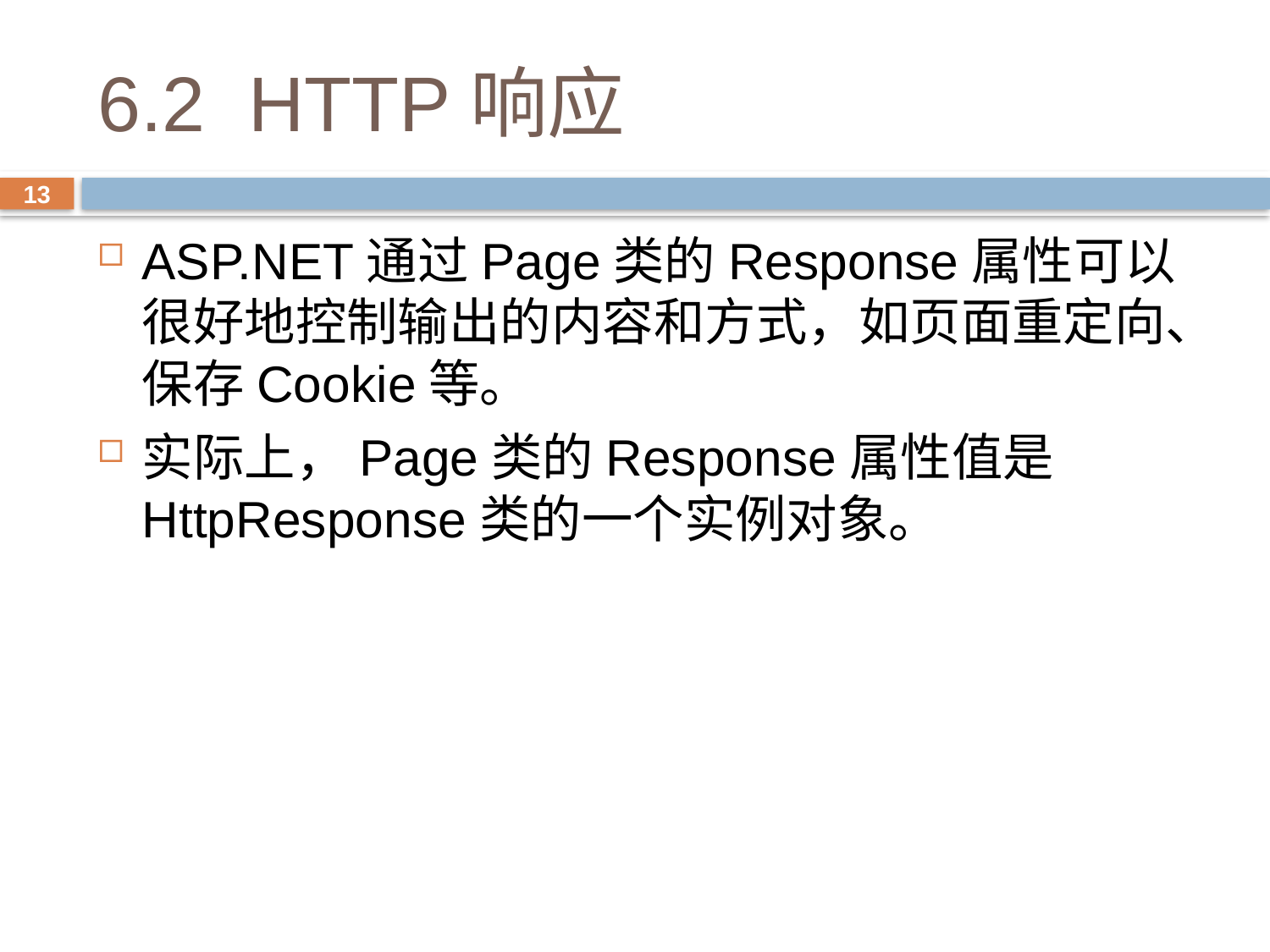

# 6.2  HTTP响应
13
ASP.NET通过Page类的Response属性可以很好地控制输出的内容和方式，如页面重定向、保存Cookie等。
实际上，Page类的Response属性值是HttpResponse类的一个实例对象。